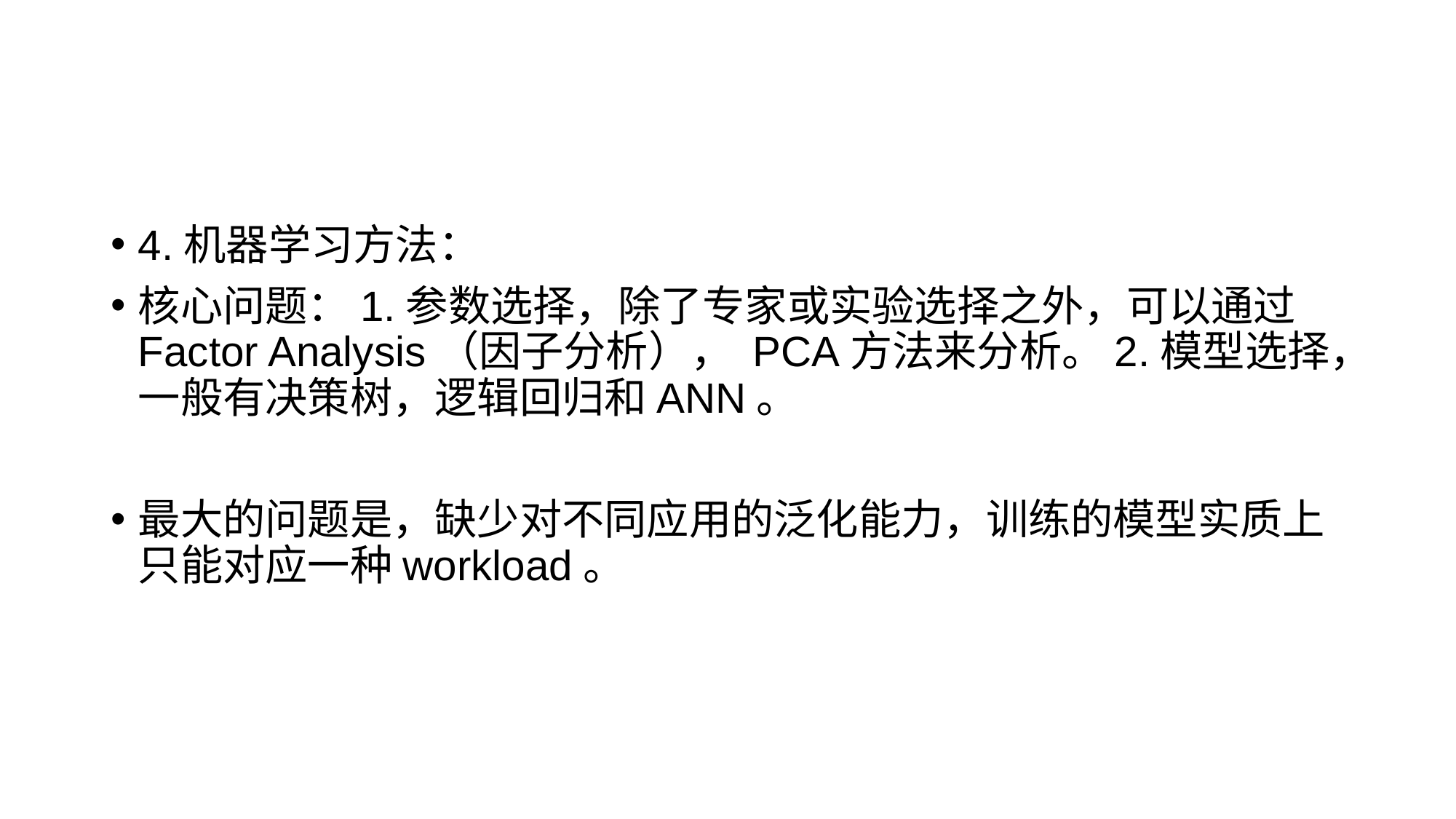

#
4.机器学习方法：
核心问题：1.参数选择，除了专家或实验选择之外，可以通过Factor Analysis（因子分析）， PCA方法来分析。2.模型选择，一般有决策树，逻辑回归和ANN。

最大的问题是，缺少对不同应用的泛化能力，训练的模型实质上只能对应一种workload。